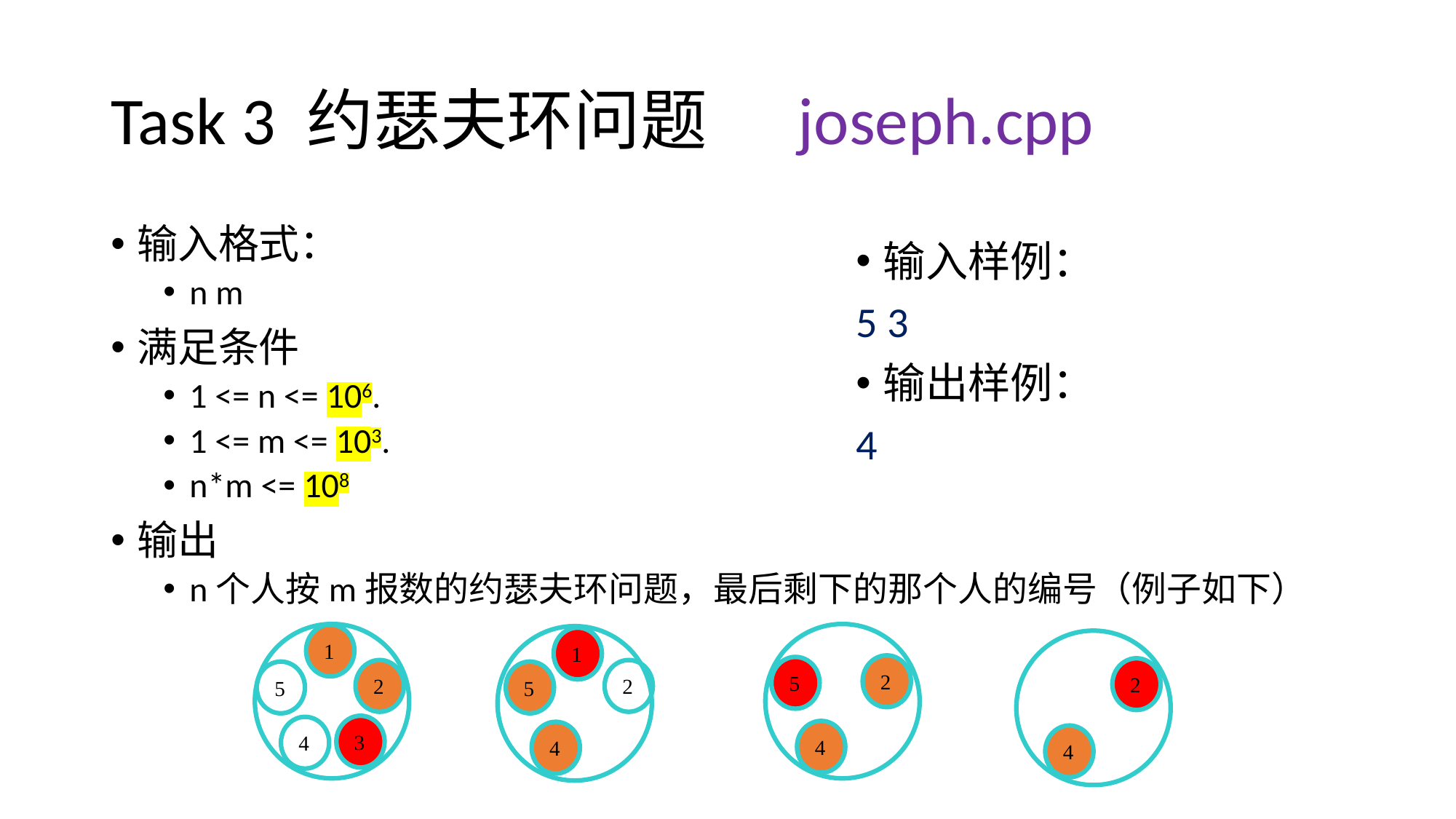

# Task 3 约瑟夫环问题     joseph.cpp
输入格式：
n m
满足条件
1 <= n <= 106.
1 <= m <= 103.
n*m <= 108
输出
n个人按m报数的约瑟夫环问题，最后剩下的那个人的编号（例子如下）
输入样例：
5 3
输出样例：
4

1

1

2
5
2
2
2
5
5
3
4
4
4
4